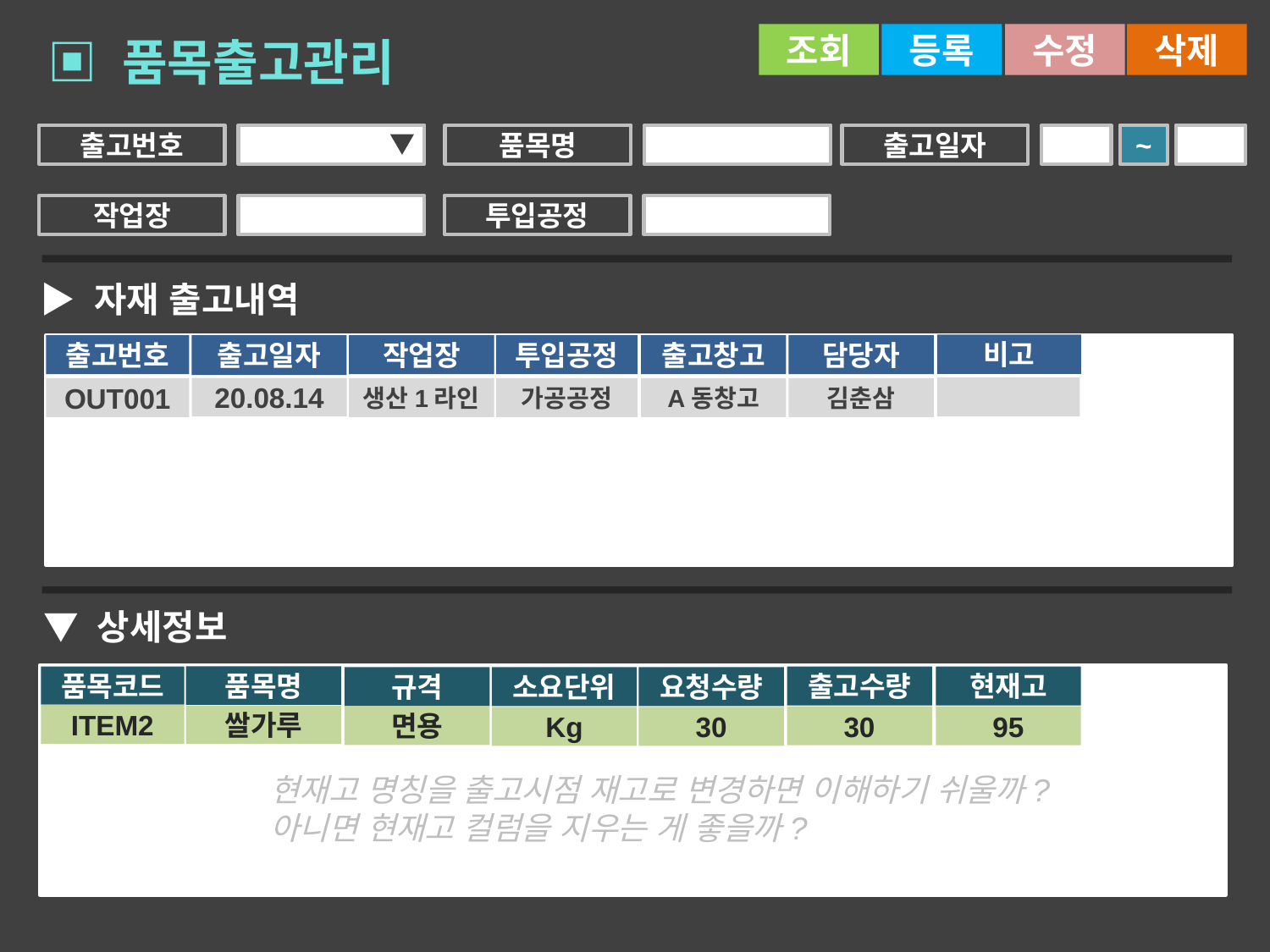

삭제
수정
등록
조회
▣ 품목출고관리
출고번호

품목명

출고일자

~

작업장

투입공정

▶ 자재 출고내역
비고
출고번호
출고일자
작업장
투입공정
출고창고
담당자

OUT001
20.08.14
생산1라인
가공공정
A동창고
김춘삼

▼ 상세정보

출고수량
현재고
품목코드
ITEM2
품목명
규격
면용
소요단위
Kg
요청수량
30
쌀가루
30
95
현재고 명칭을 출고시점 재고로 변경하면 이해하기 쉬울까?
아니면 현재고 컬럼을 지우는 게 좋을까?